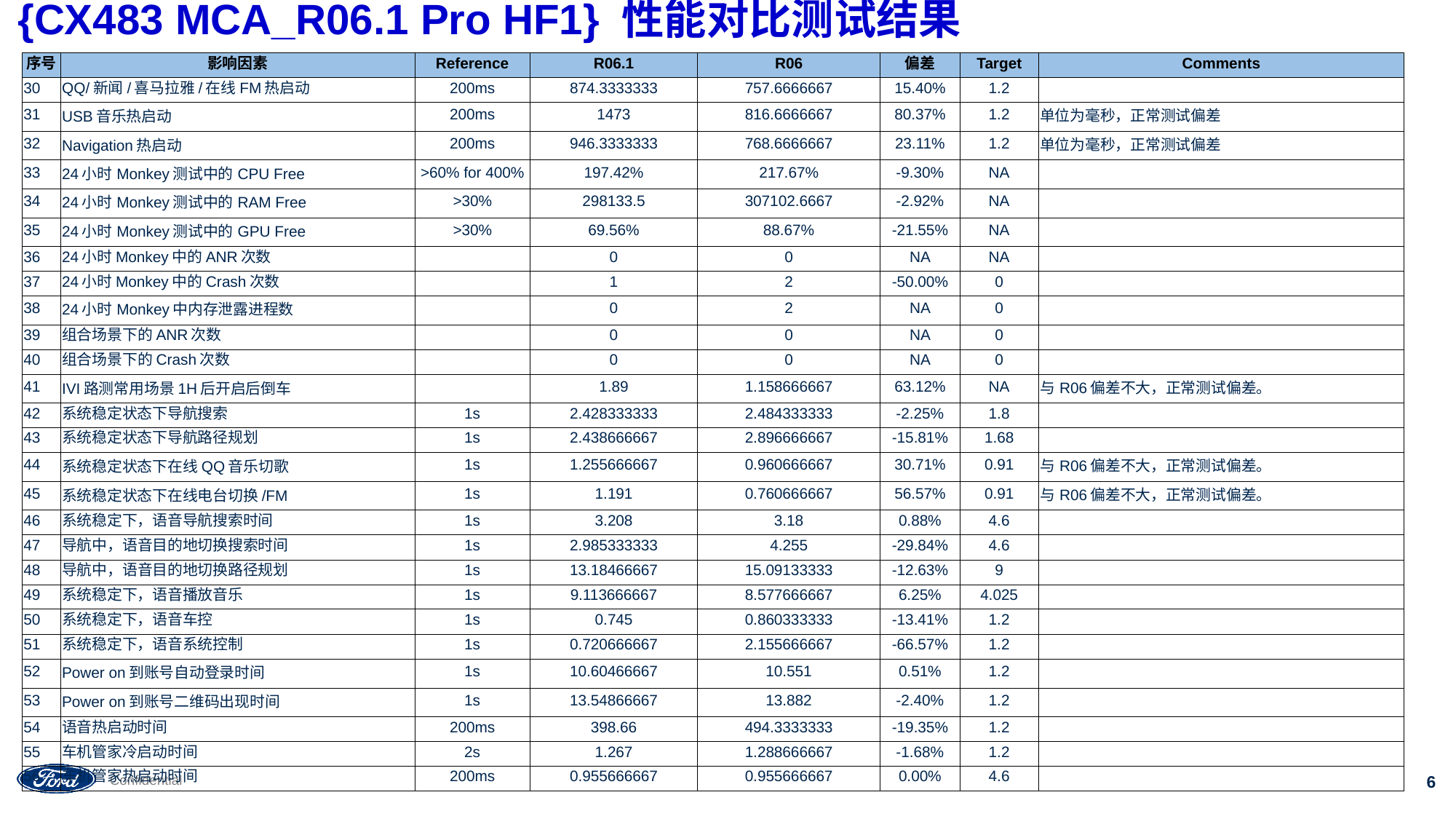

# {CX483 MCA_R06.1 Pro HF1} 性能对比测试结果
| 序号 | 影响因素 | Reference | R06.1 | R06 | 偏差 | Target | Comments |
| --- | --- | --- | --- | --- | --- | --- | --- |
| 30 | QQ/新闻/喜马拉雅/在线FM热启动 | 200ms | 874.3333333 | 757.6666667 | 15.40% | 1.2 |  |
| 31 | USB音乐热启动 | 200ms | 1473 | 816.6666667 | 80.37% | 1.2 | 单位为毫秒，正常测试偏差 |
| 32 | Navigation热启动 | 200ms | 946.3333333 | 768.6666667 | 23.11% | 1.2 | 单位为毫秒，正常测试偏差 |
| 33 | 24小时Monkey测试中的CPU Free | >60% for 400% | 197.42% | 217.67% | -9.30% | NA |  |
| 34 | 24小时Monkey测试中的RAM Free | >30% | 298133.5 | 307102.6667 | -2.92% | NA |  |
| 35 | 24小时Monkey测试中的GPU Free | >30% | 69.56% | 88.67% | -21.55% | NA |  |
| 36 | 24小时Monkey中的ANR次数 |  | 0 | 0 | NA | NA |  |
| 37 | 24小时Monkey中的Crash次数 |  | 1 | 2 | -50.00% | 0 |  |
| 38 | 24小时Monkey中内存泄露进程数 |  | 0 | 2 | NA | 0 |  |
| 39 | 组合场景下的ANR次数 |  | 0 | 0 | NA | 0 |  |
| 40 | 组合场景下的Crash次数 |  | 0 | 0 | NA | 0 |  |
| 41 | IVI路测常用场景1H后开启后倒车 |  | 1.89 | 1.158666667 | 63.12% | NA | 与R06偏差不大，正常测试偏差。 |
| 42 | 系统稳定状态下导航搜索 | 1s | 2.428333333 | 2.484333333 | -2.25% | 1.8 |  |
| 43 | 系统稳定状态下导航路径规划 | 1s | 2.438666667 | 2.896666667 | -15.81% | 1.68 |  |
| 44 | 系统稳定状态下在线QQ音乐切歌 | 1s | 1.255666667 | 0.960666667 | 30.71% | 0.91 | 与R06偏差不大，正常测试偏差。 |
| 45 | 系统稳定状态下在线电台切换/FM | 1s | 1.191 | 0.760666667 | 56.57% | 0.91 | 与R06偏差不大，正常测试偏差。 |
| 46 | 系统稳定下，语音导航搜索时间 | 1s | 3.208 | 3.18 | 0.88% | 4.6 |  |
| 47 | 导航中，语音目的地切换搜索时间 | 1s | 2.985333333 | 4.255 | -29.84% | 4.6 |  |
| 48 | 导航中，语音目的地切换路径规划 | 1s | 13.18466667 | 15.09133333 | -12.63% | 9 |  |
| 49 | 系统稳定下，语音播放音乐 | 1s | 9.113666667 | 8.577666667 | 6.25% | 4.025 |  |
| 50 | 系统稳定下，语音车控 | 1s | 0.745 | 0.860333333 | -13.41% | 1.2 |  |
| 51 | 系统稳定下，语音系统控制 | 1s | 0.720666667 | 2.155666667 | -66.57% | 1.2 |  |
| 52 | Power on到账号自动登录时间 | 1s | 10.60466667 | 10.551 | 0.51% | 1.2 |  |
| 53 | Power on到账号二维码出现时间 | 1s | 13.54866667 | 13.882 | -2.40% | 1.2 |  |
| 54 | 语音热启动时间 | 200ms | 398.66 | 494.3333333 | -19.35% | 1.2 |  |
| 55 | 车机管家冷启动时间 | 2s | 1.267 | 1.288666667 | -1.68% | 1.2 |  |
| 56 | 车机管家热启动时间 | 200ms | 0.955666667 | 0.955666667 | 0.00% | 4.6 |  |